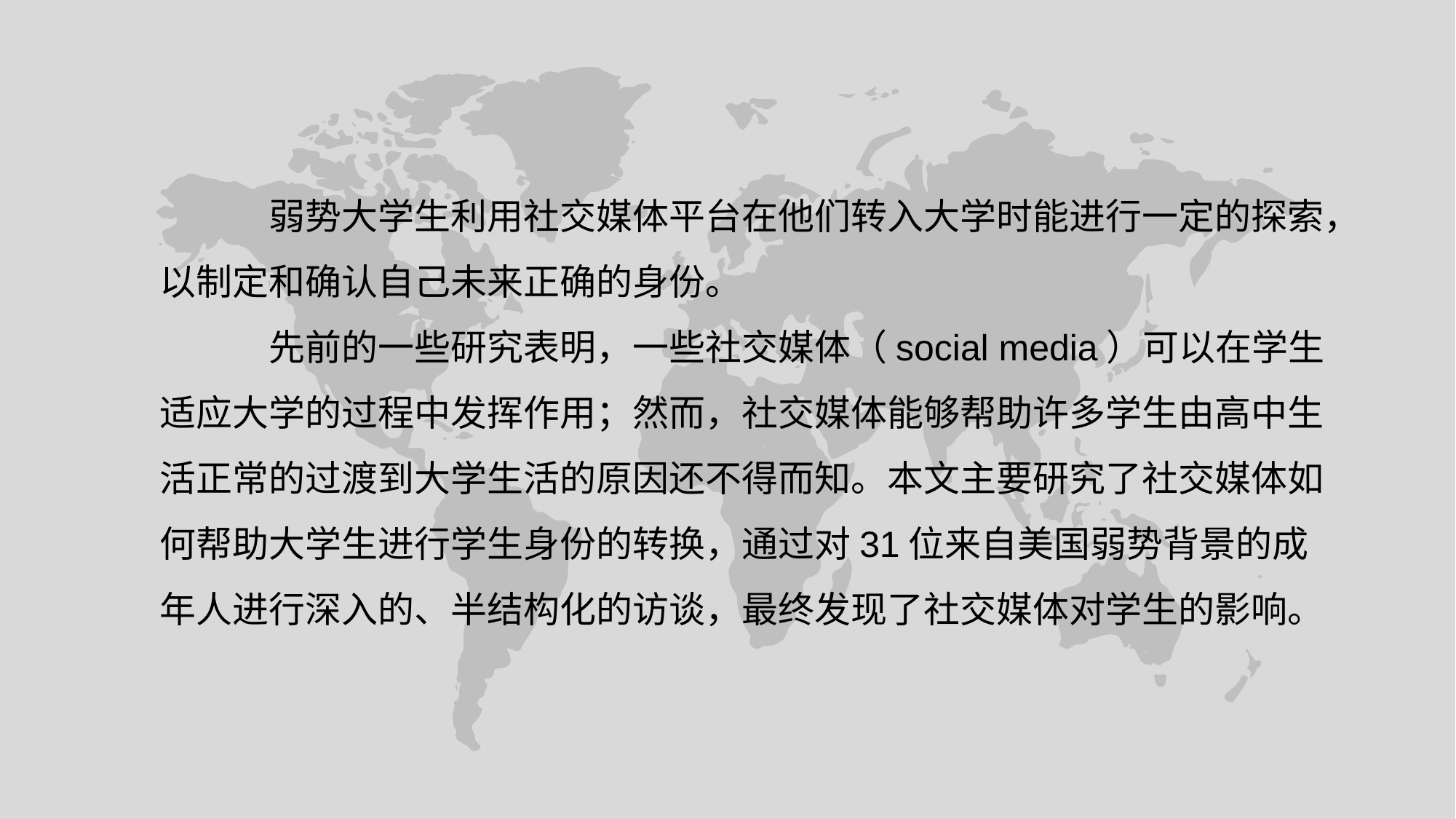

弱势大学生利用社交媒体平台在他们转入大学时能进行一定的探索，以制定和确认自己未来正确的身份。
	先前的一些研究表明，一些社交媒体（social media）可以在学生适应大学的过程中发挥作用；然而，社交媒体能够帮助许多学生由高中生活正常的过渡到大学生活的原因还不得而知。本文主要研究了社交媒体如何帮助大学生进行学生身份的转换，通过对31位来自美国弱势背景的成年人进行深入的、半结构化的访谈，最终发现了社交媒体对学生的影响。